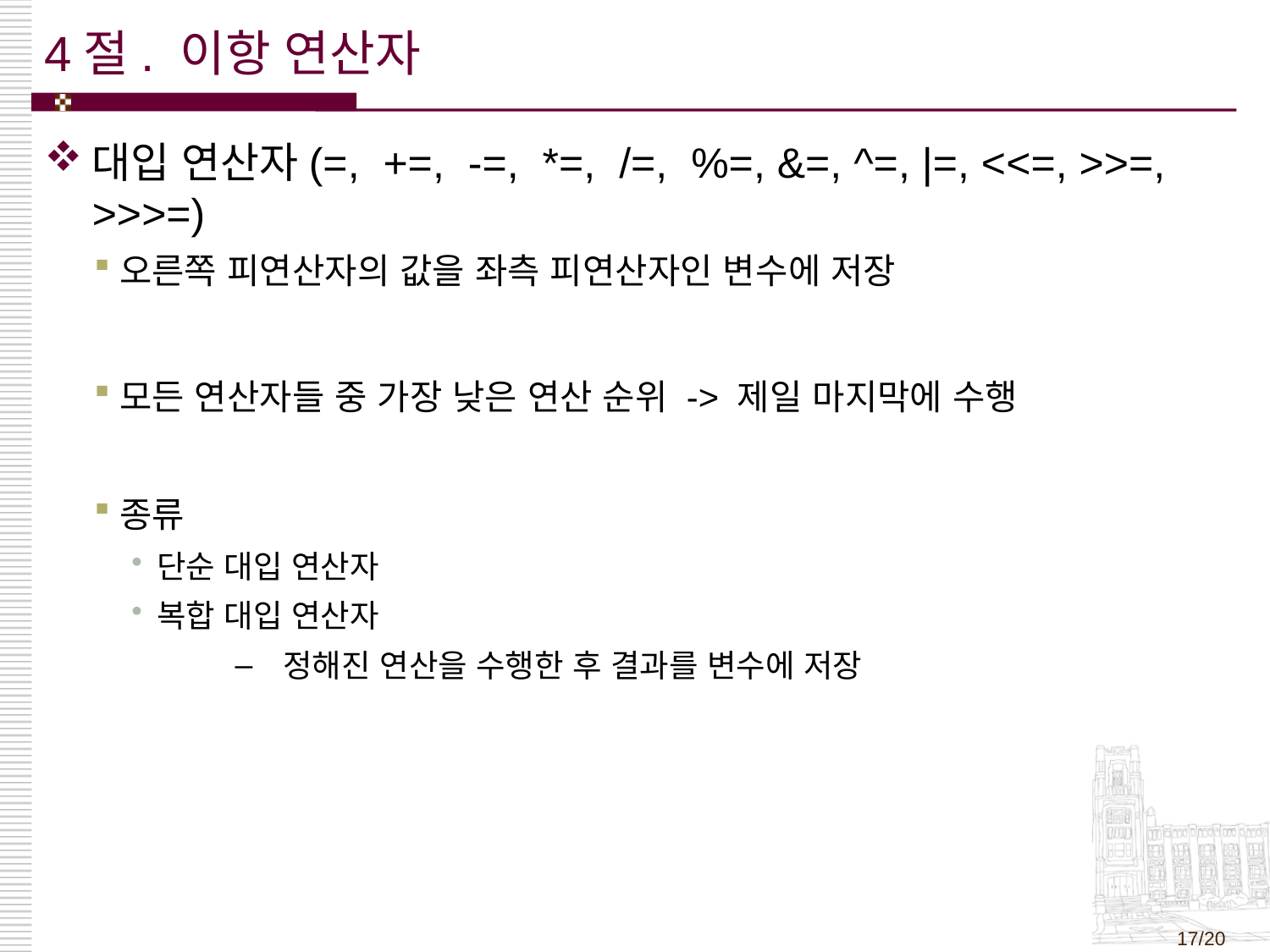

# 4절. 이항 연산자
대입 연산자(=,  +=,  -=,  *=,  /=,  %=, &=, ^=, |=, <<=, >>=, >>>=)
오른쪽 피연산자의 값을 좌측 피연산자인 변수에 저장

모든 연산자들 중 가장 낮은 연산 순위 -> 제일 마지막에 수행

종류
단순 대입 연산자
복합 대입 연산자
 정해진 연산을 수행한 후 결과를 변수에 저장